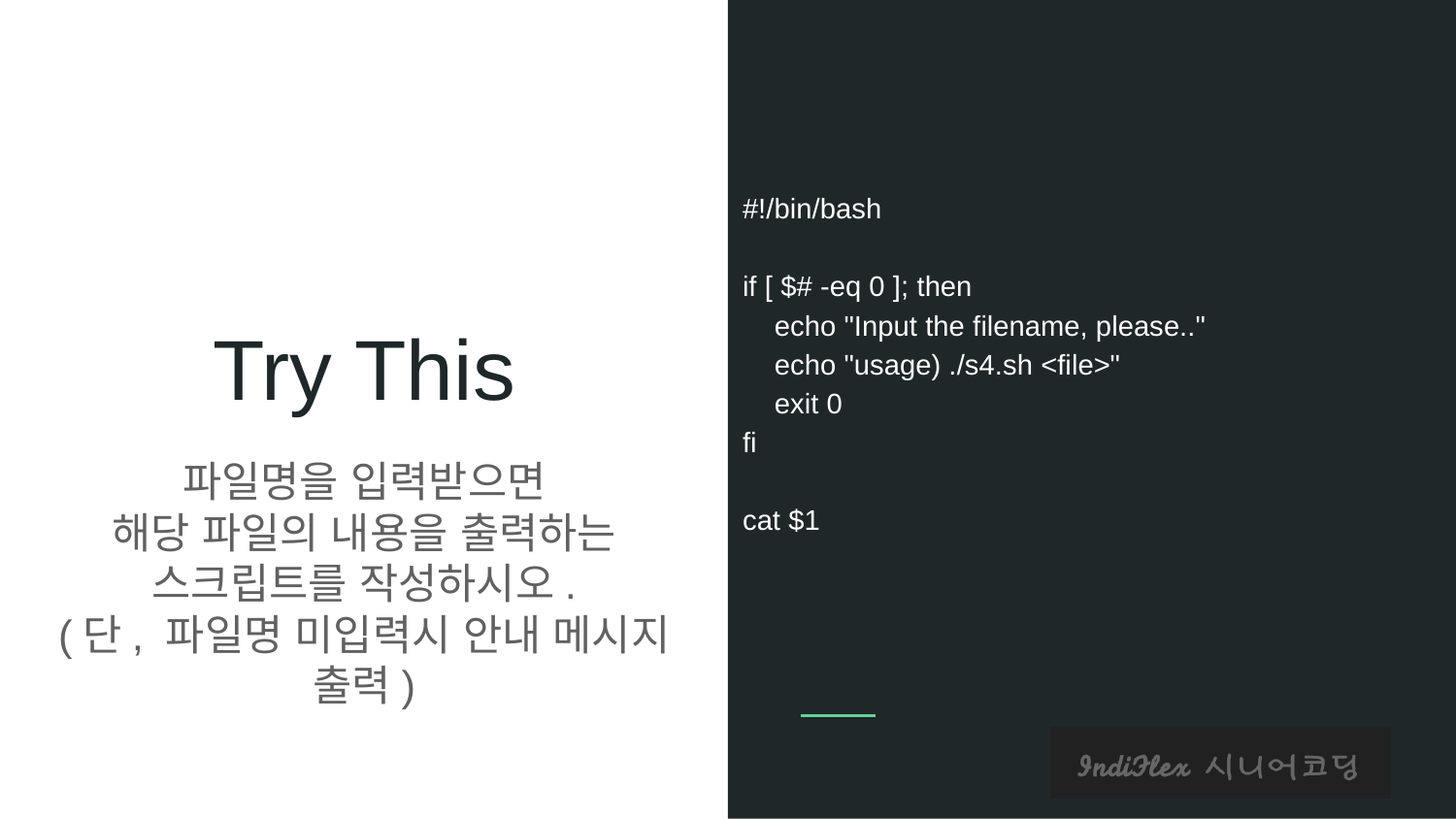

#!/bin/bash
if [ $# -eq 0 ]; then
    echo "Input the filename, please.."
    echo "usage) ./s4.sh <file>"
    exit 0
fi
cat $1
# Try This
파일명을 입력받으면
해당 파일의 내용을 출력하는
스크립트를 작성하시오.
(단, 파일명 미입력시 안내 메시지 출력)